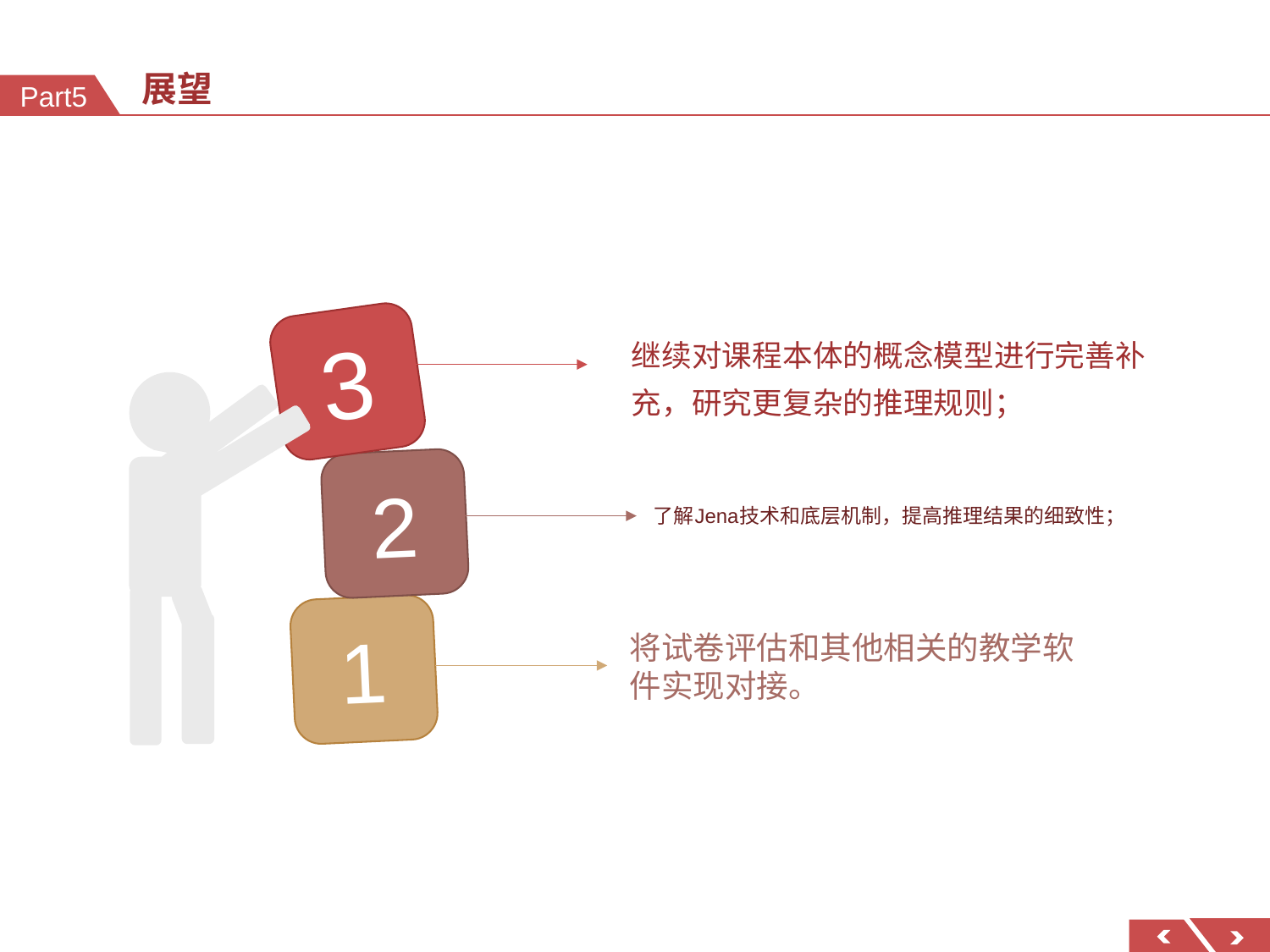

# 展望
Part5
3
继续对课程本体的概念模型进行完善补充，研究更复杂的推理规则；

2
了解Jena技术和底层机制，提高推理结果的细致性；

1
将试卷评估和其他相关的教学软件实现对接。